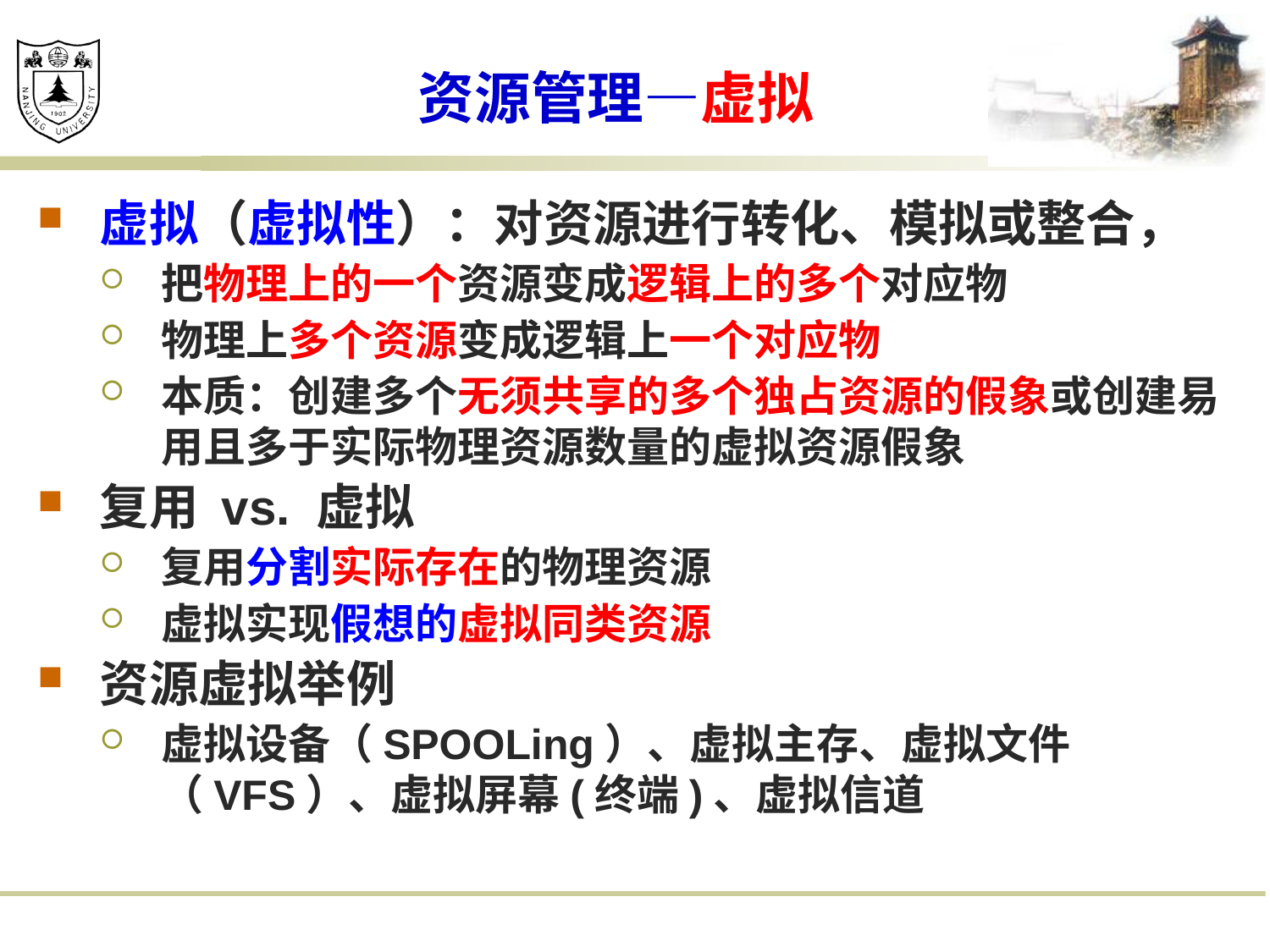

# 资源管理—虚拟
虚拟（虚拟性）：对资源进行转化、模拟或整合，
把物理上的一个资源变成逻辑上的多个对应物
物理上多个资源变成逻辑上一个对应物
本质：创建多个无须共享的多个独占资源的假象或创建易用且多于实际物理资源数量的虚拟资源假象
复用 vs. 虚拟
复用分割实际存在的物理资源
虚拟实现假想的虚拟同类资源
资源虚拟举例
虚拟设备（SPOOLing）、虚拟主存、虚拟文件（VFS）、虚拟屏幕(终端)、虚拟信道

12